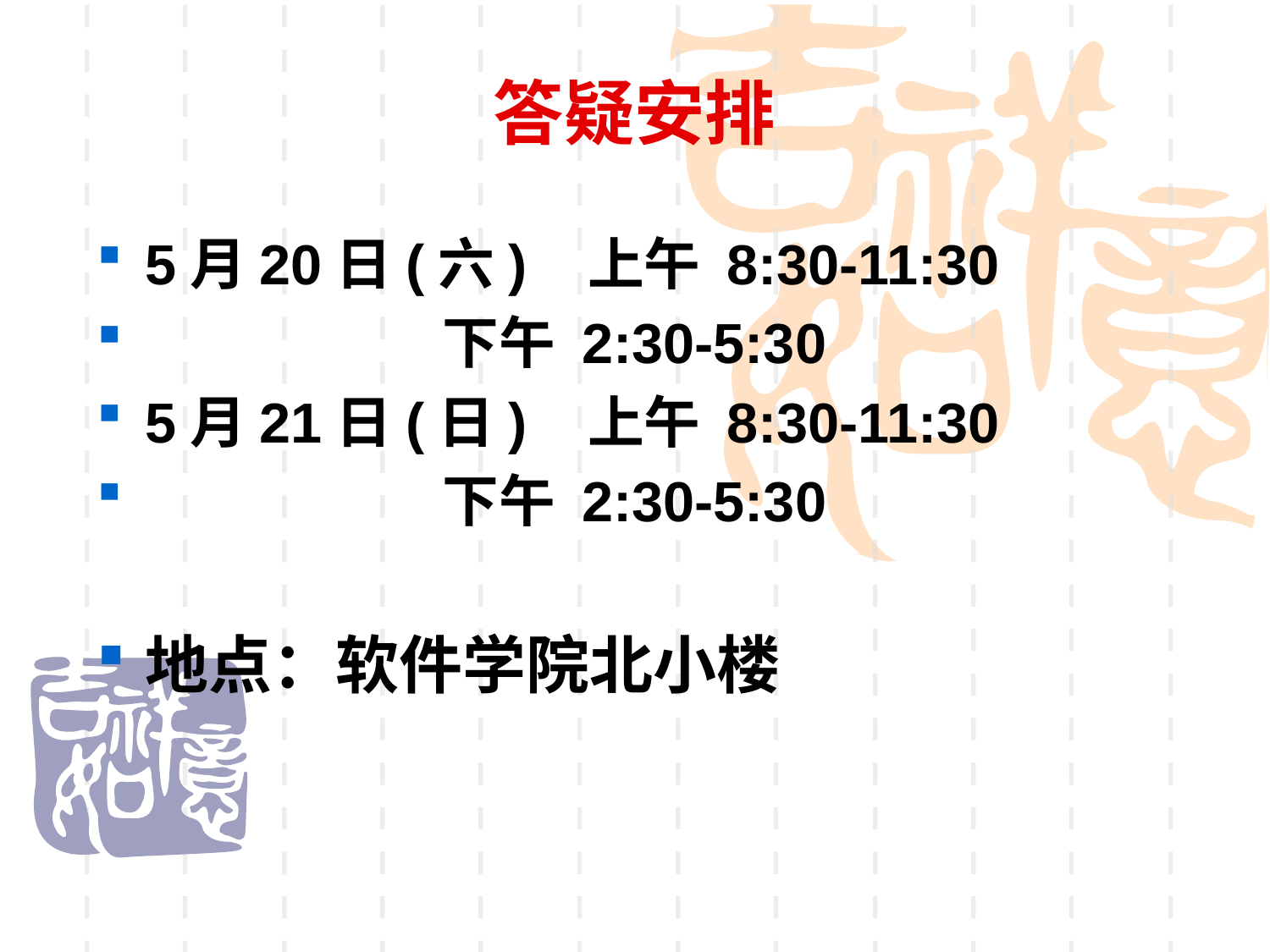

# 答疑安排
5月20日(六)   上午 8:30-11:30
                      下午 2:30-5:30
5月21日(日)   上午 8:30-11:30
                      下午 2:30-5:30

地点：软件学院北小楼